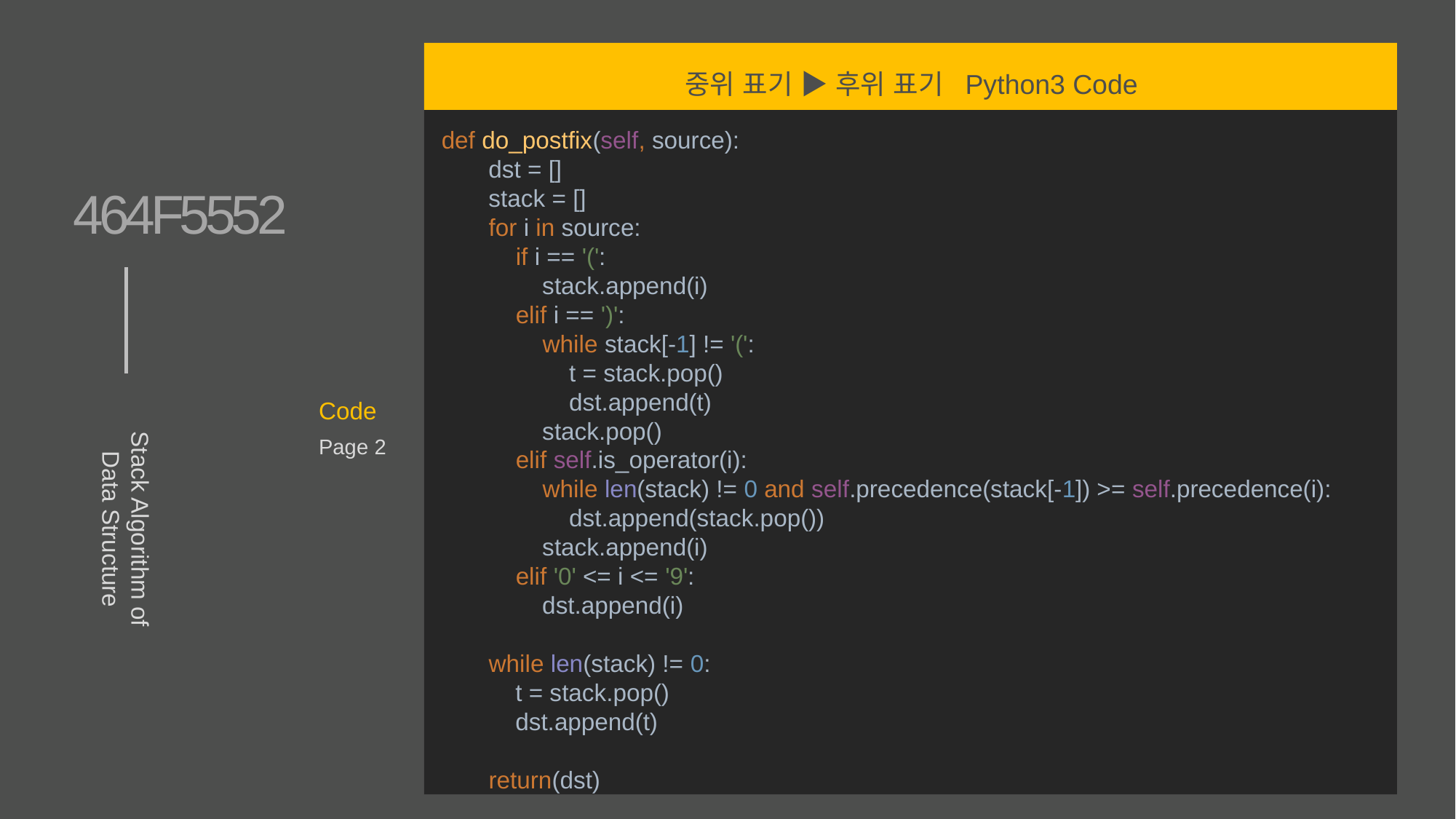

중위 표기 ▶ 후위 표기  Python3 Code

 def do_postfix(self, source):
        dst = []
        stack = []
        for i in source:
            if i == '(':
                stack.append(i)
            elif i == ')':
                while stack[-1] != '(':
                    t = stack.pop()
                    dst.append(t)
                stack.pop()
            elif self.is_operator(i):
                while len(stack) != 0 and self.precedence(stack[-1]) >= self.precedence(i):
                    dst.append(stack.pop())
                stack.append(i)
            elif '0' <= i <= '9':
                dst.append(i)
        while len(stack) != 0:
            t = stack.pop()
            dst.append(t)
        return(dst)
464F5552
Code
Page 2
Stack Algorithm of Data Structure